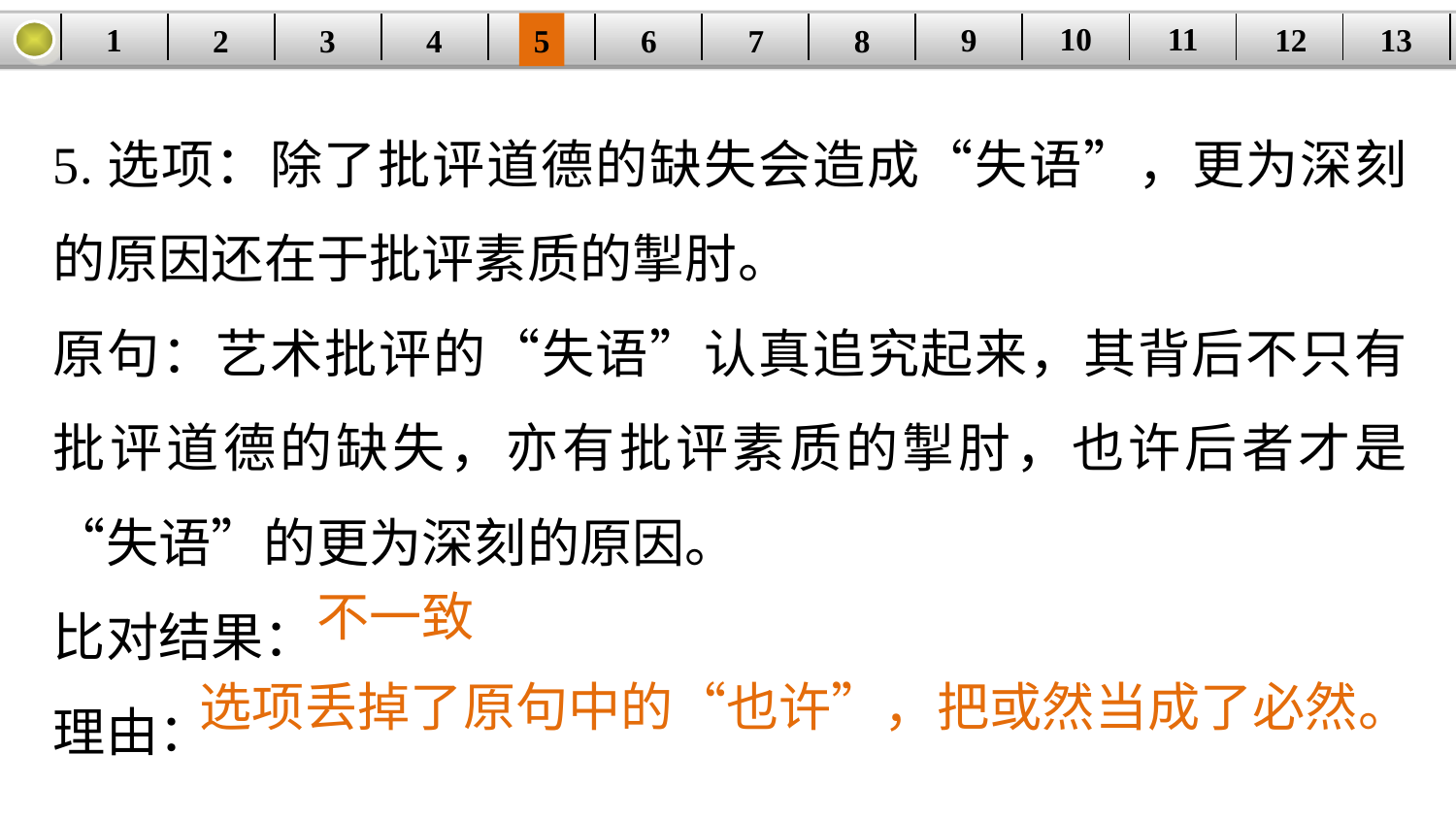

10

11
12
9
13
1
3
4
5
6
8
2
|  |  |  |  |  |  |  |  |  |  |  |  |  |
| --- | --- | --- | --- | --- | --- | --- | --- | --- | --- | --- | --- | --- |
7

5.选项：除了批评道德的缺失会造成“失语”，更为深刻的原因还在于批评素质的掣肘。
原句：艺术批评的“失语”认真追究起来，其背后不只有批评道德的缺失，亦有批评素质的掣肘，也许后者才是“失语”的更为深刻的原因。
比对结果：
理由：
不一致
选项丢掉了原句中的“也许”，把或然当成了必然。